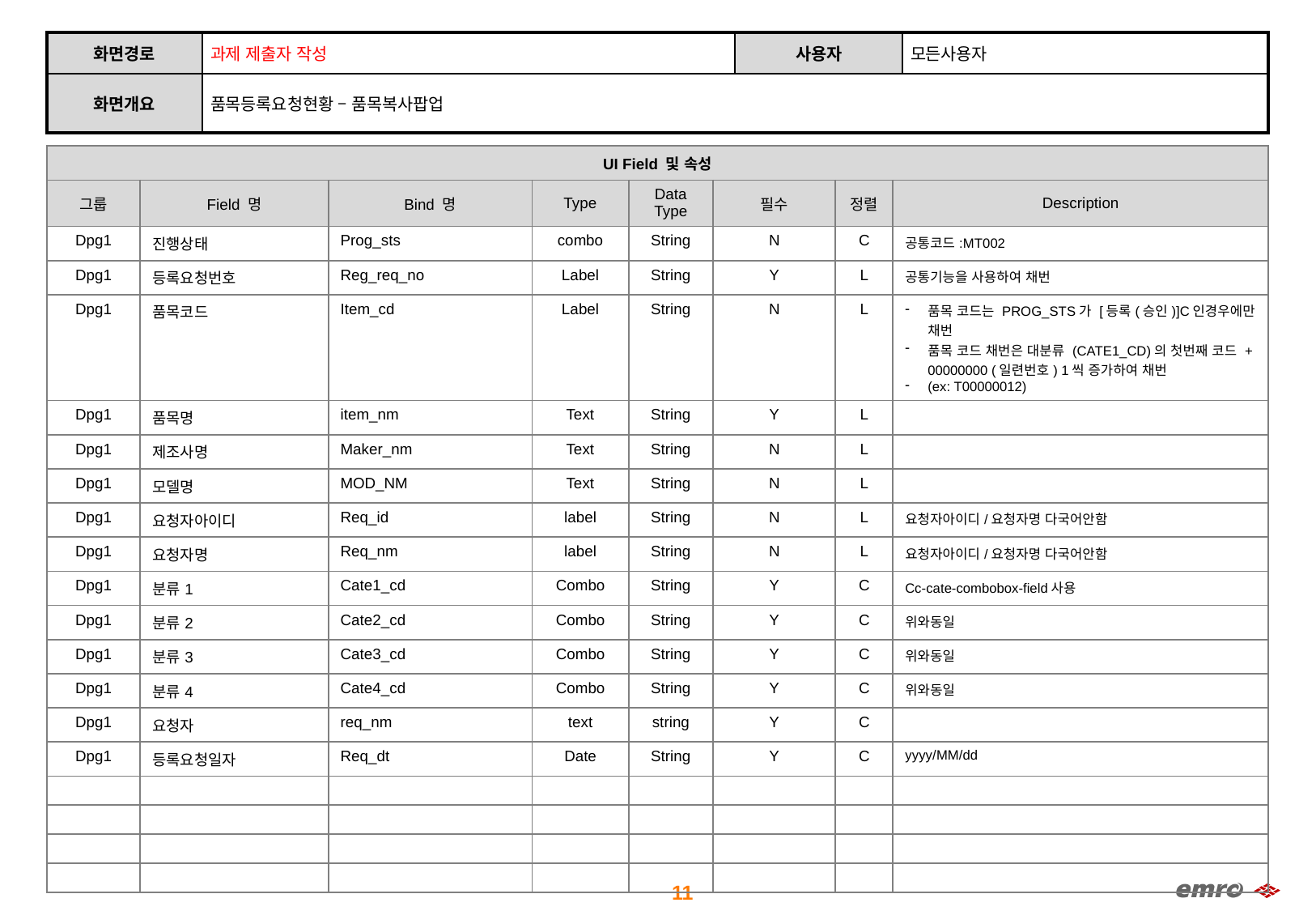

| 화면경로 | 과제 제출자 작성 | 사용자 | 모든사용자 |
| --- | --- | --- | --- |
| 화면개요 | 품목등록요청현황 – 품목복사팝업 |  |  |
| UI Field 및 속성 |  |  |  |  |  |  |  |
| --- | --- | --- | --- | --- | --- | --- | --- |
| 그룹 | Field 명 | Bind 명 | Type | Data Type | 필수 | 정렬 | Description |
| Dpg1 | 진행상태 | Prog\_sts | combo | String | N | C | 공통코드:MT002 |
| Dpg1 | 등록요청번호 | Reg\_req\_no | Label | String | Y | L | 공통기능을 사용하여 채번 |
| Dpg1 | 품목코드 | Item\_cd | Label | String | N | L | 품목 코드는 PROG\_STS가 [등록(승인)]C인경우에만 채번 품목 코드 채번은 대분류 (CATE1\_CD)의 첫번째 코드 + 00000000 (일련번호) 1씩 증가하여 채번 (ex: T00000012) |
| Dpg1 | 품목명 | item\_nm | Text | String | Y | L |  |
| Dpg1 | 제조사명 | Maker\_nm | Text | String | N | L |  |
| Dpg1 | 모델명 | MOD\_NM | Text | String | N | L |  |
| Dpg1 | 요청자아이디 | Req\_id | label | String | N | L | 요청자아이디/요청자명 다국어안함 |
| Dpg1 | 요청자명 | Req\_nm | label | String | N | L | 요청자아이디/요청자명 다국어안함 |
| Dpg1 | 분류1 | Cate1\_cd | Combo | String | Y | C | Cc-cate-combobox-field사용 |
| Dpg1 | 분류2 | Cate2\_cd | Combo | String | Y | C | 위와동일 |
| Dpg1 | 분류3 | Cate3\_cd | Combo | String | Y | C | 위와동일 |
| Dpg1 | 분류4 | Cate4\_cd | Combo | String | Y | C | 위와동일 |
| Dpg1 | 요청자 | req\_nm | text | string | Y | C |  |
| Dpg1 | 등록요청일자 | Req\_dt | Date | String | Y | C | yyyy/MM/dd |
|  |  |  |  |  |  |  |  |
|  |  |  |  |  |  |  |  |
|  |  |  |  |  |  |  |  |
|  |  |  |  |  |  |  |  |